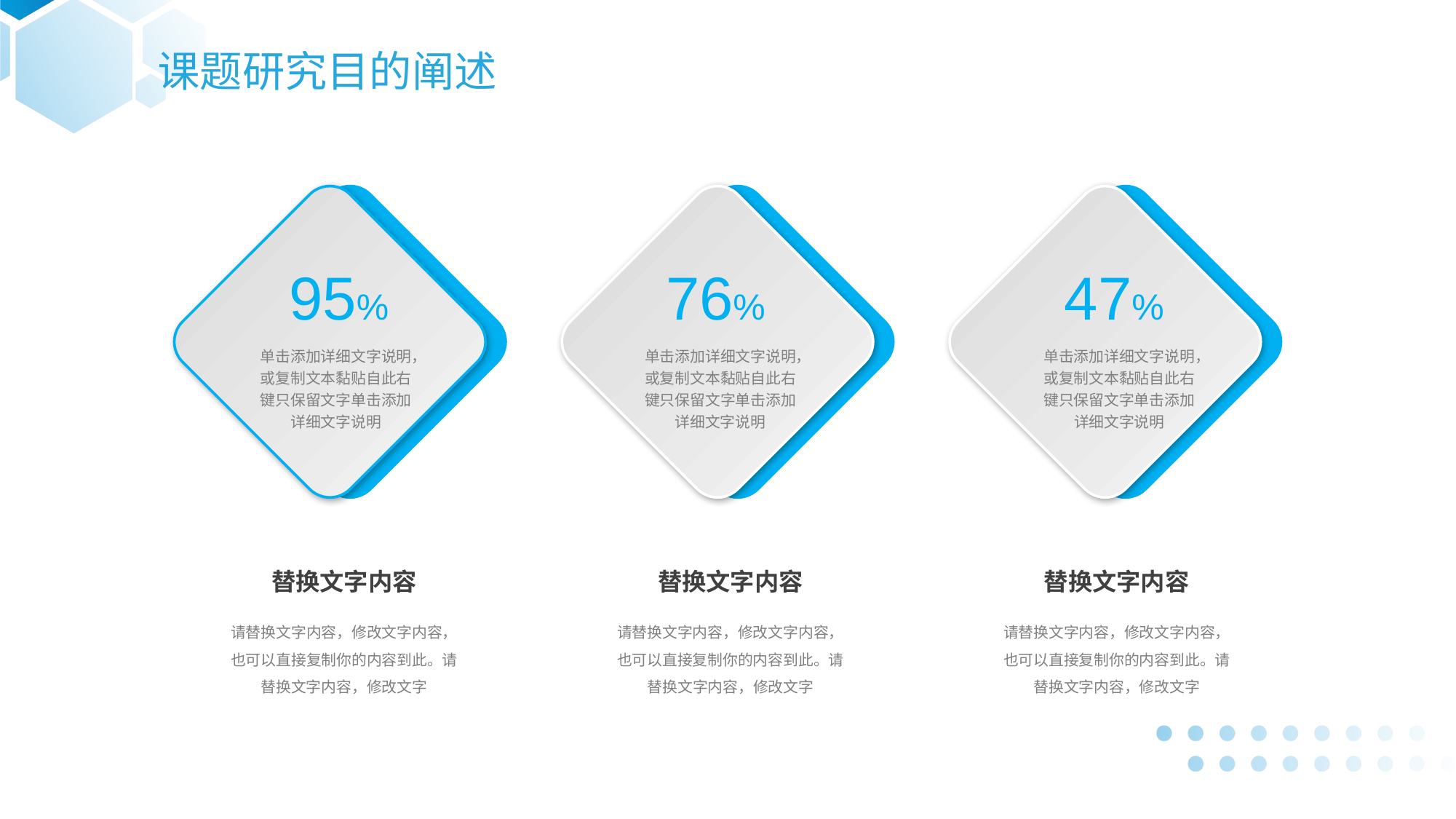

课题研究目的阐述

95%
76%
47%
单击添加详细文字说明，或复制文本黏贴自此右键只保留文字单击添加详细文字说明
单击添加详细文字说明，或复制文本黏贴自此右键只保留文字单击添加详细文字说明
单击添加详细文字说明，或复制文本黏贴自此右键只保留文字单击添加详细文字说明
替换文字内容
替换文字内容
替换文字内容
请替换文字内容，修改文字内容，也可以直接复制你的内容到此。请替换文字内容，修改文字
请替换文字内容，修改文字内容，也可以直接复制你的内容到此。请替换文字内容，修改文字
请替换文字内容，修改文字内容，也可以直接复制你的内容到此。请替换文字内容，修改文字